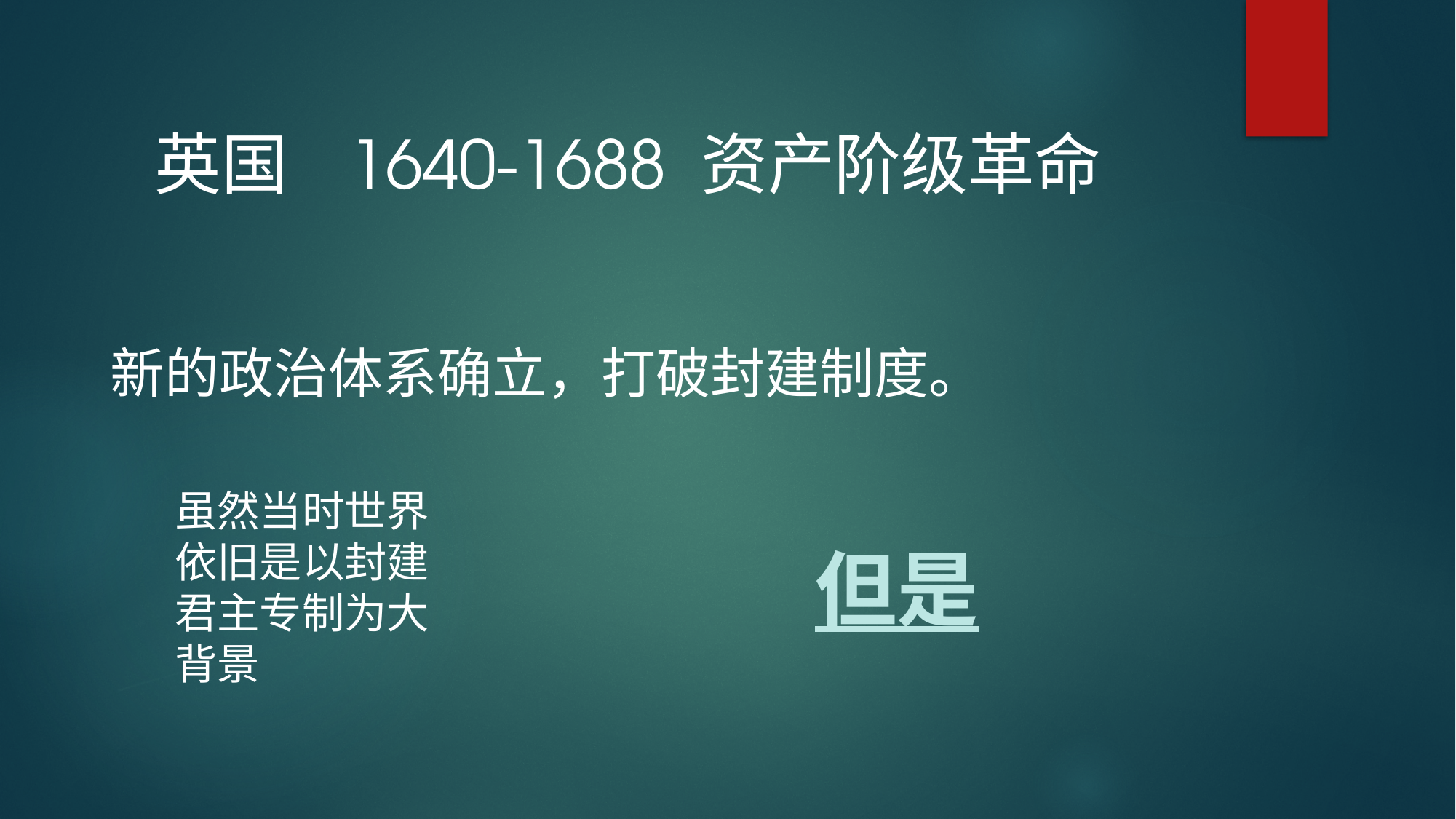

英国   1640-1688 资产阶级革命

新的政治体系确立，打破封建制度。
虽然当时世界依旧是以封建君主专制为大背景
但是